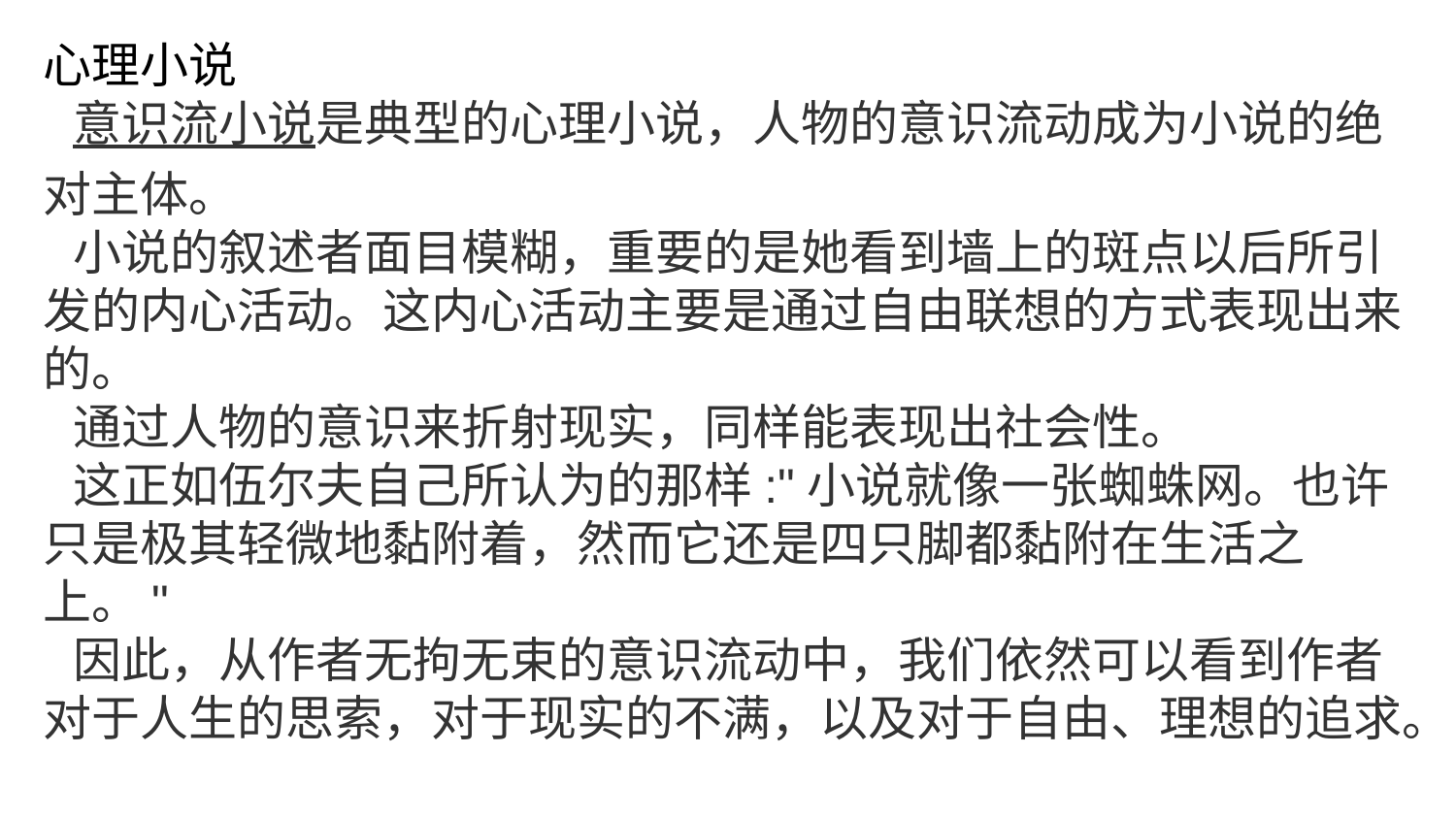

心理小说意识流小说是典型的心理小说，人物的意识流动成为小说的绝对主体。
小说的叙述者面目模糊，重要的是她看到墙上的斑点以后所引发的内心活动。这内心活动主要是通过自由联想的方式表现出来的。
通过人物的意识来折射现实，同样能表现出社会性。
这正如伍尔夫自己所认为的那样:"小说就像一张蜘蛛网。也许只是极其轻微地黏附着，然而它还是四只脚都黏附在生活之上。"
因此，从作者无拘无束的意识流动中，我们依然可以看到作者对于人生的思索，对于现实的不满，以及对于自由、理想的追求。